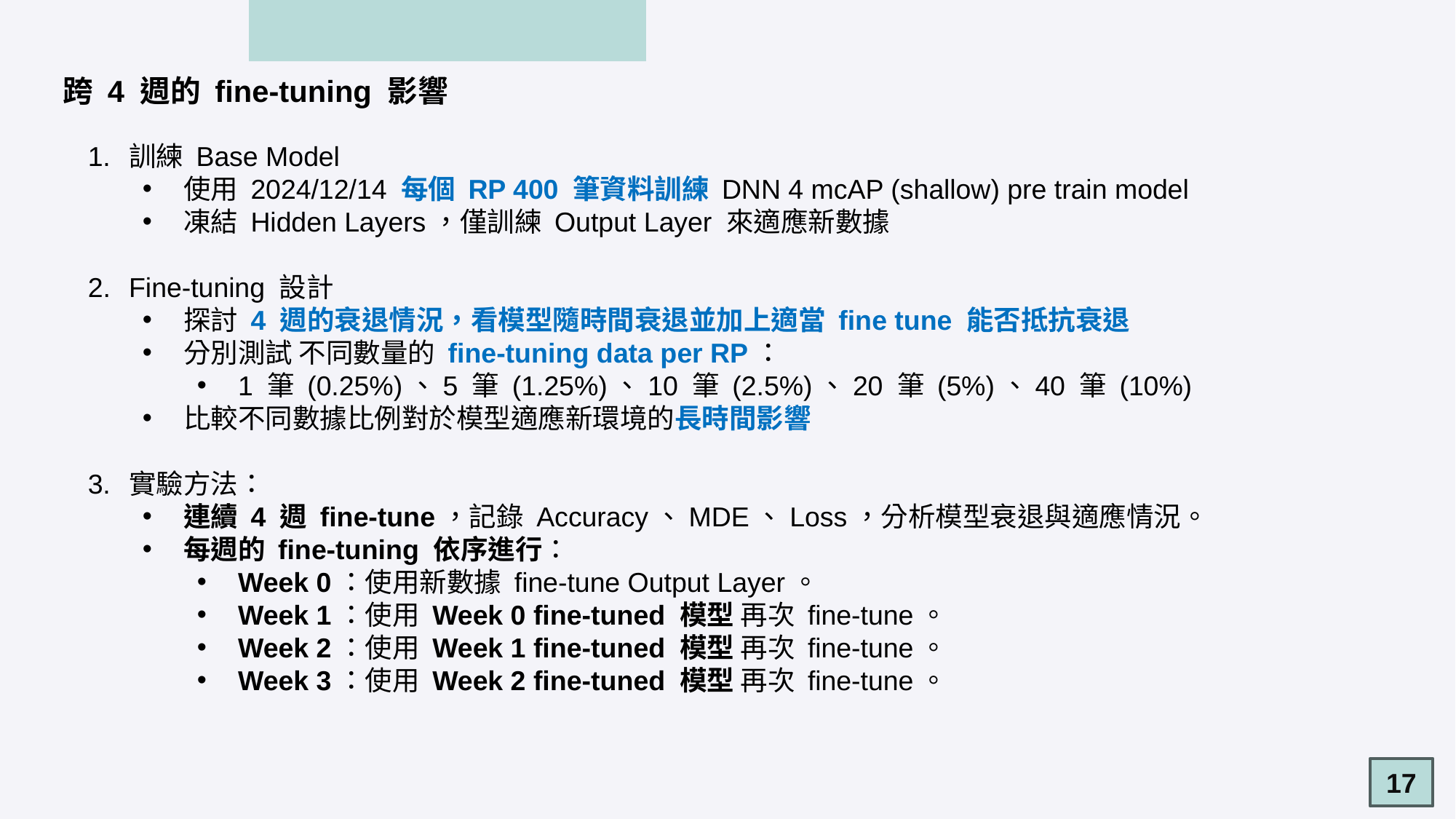

跨 4 週的 fine-tuning 影響
訓練 Base Model
使用 2024/12/14 每個 RP 400 筆資料訓練 DNN 4 mcAP (shallow) pre train model
凍結 Hidden Layers，僅訓練 Output Layer 來適應新數據

Fine-tuning 設計
探討 4 週的衰退情況，看模型隨時間衰退並加上適當 fine tune 能否抵抗衰退
分別測試 不同數量的 fine-tuning data per RP：
1 筆 (0.25%)、5 筆 (1.25%)、10 筆 (2.5%)、20 筆 (5%)、40 筆 (10%)
比較不同數據比例對於模型適應新環境的長時間影響

實驗方法：
連續 4 週 fine-tune，記錄 Accuracy、MDE、Loss，分析模型衰退與適應情況。
每週的 fine-tuning 依序進行：
Week 0：使用新數據 fine-tune Output Layer。
Week 1：使用 Week 0 fine-tuned 模型 再次 fine-tune。
Week 2：使用 Week 1 fine-tuned 模型 再次 fine-tune。
Week 3：使用 Week 2 fine-tuned 模型 再次 fine-tune。

17